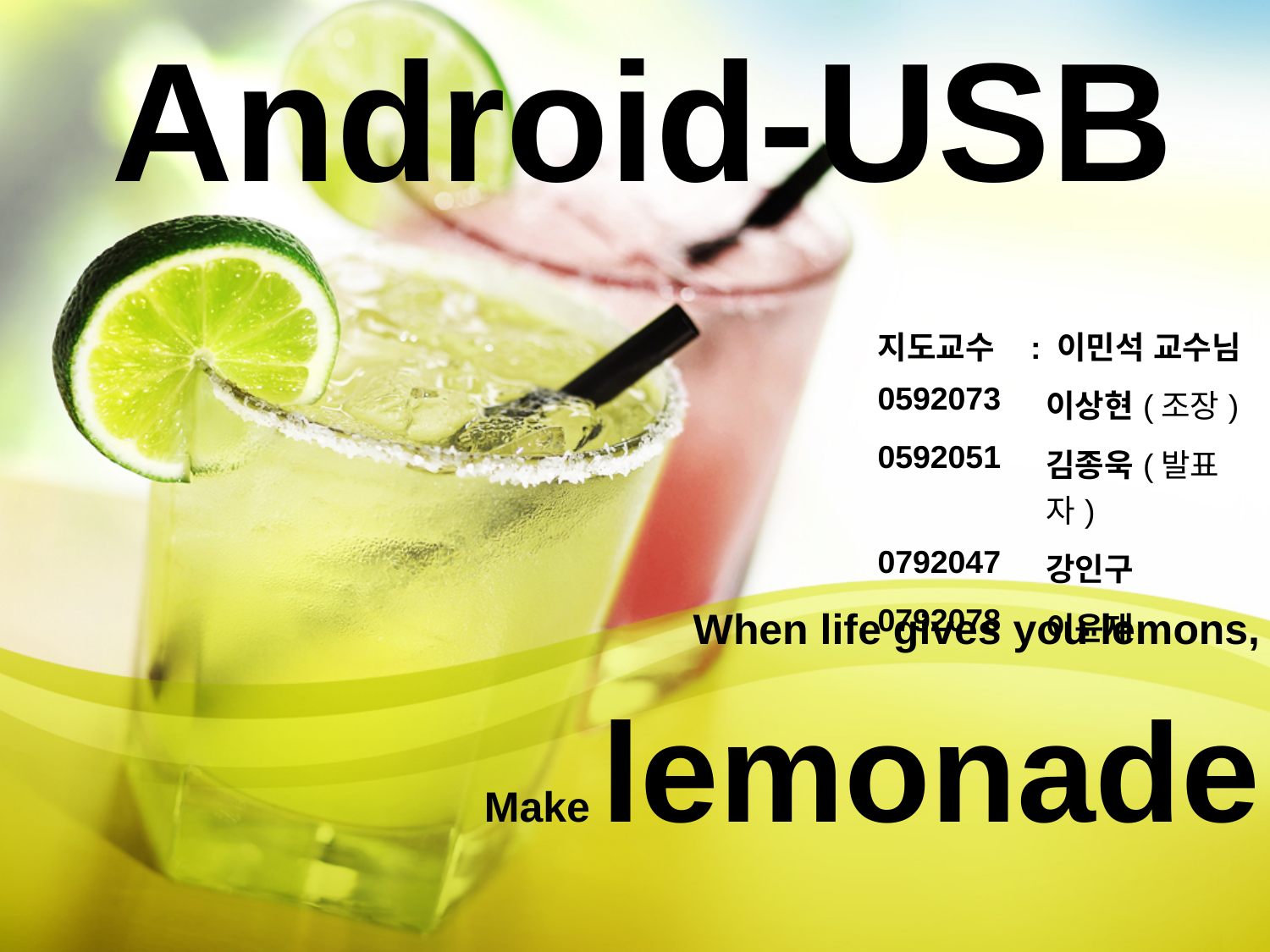

# Android-USB
| 지도교수 : 이민석 교수님 |  |
| --- | --- |
| 0592073 | 이상현(조장) |
| 0592051 | 김종욱(발표자) |
| 0792047 | 강인구 |
| 0792078 | 이윤재 |
When life gives you lemons,
Make lemonade